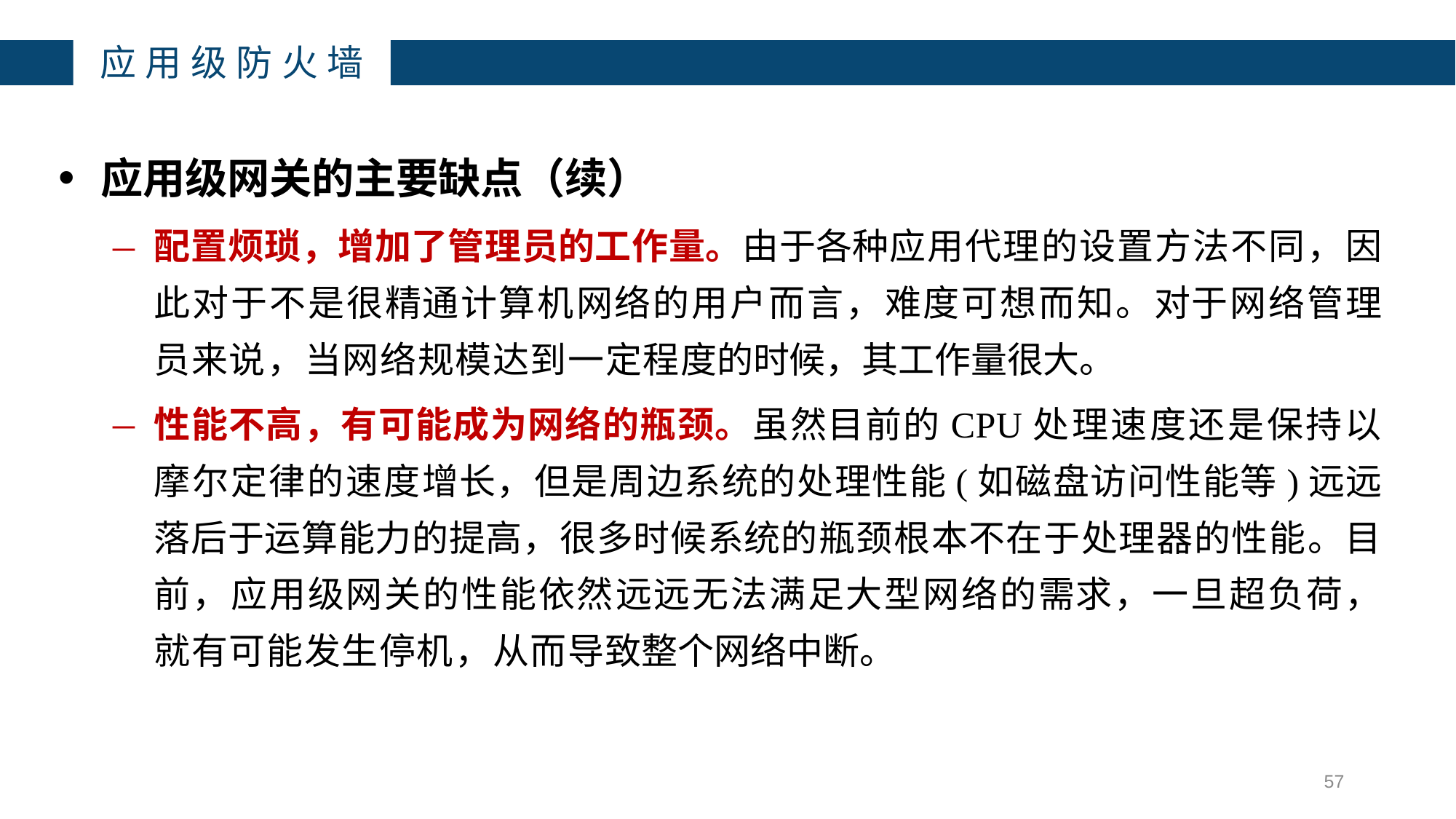

应用级防火墙

应用级网关的主要缺点（续）
配置烦琐，增加了管理员的工作量。由于各种应用代理的设置方法不同，因此对于不是很精通计算机网络的用户而言，难度可想而知。对于网络管理员来说，当网络规模达到一定程度的时候，其工作量很大。
性能不高，有可能成为网络的瓶颈。虽然目前的CPU处理速度还是保持以摩尔定律的速度增长，但是周边系统的处理性能(如磁盘访问性能等)远远落后于运算能力的提高，很多时候系统的瓶颈根本不在于处理器的性能。目前，应用级网关的性能依然远远无法满足大型网络的需求，一旦超负荷，就有可能发生停机，从而导致整个网络中断。

57